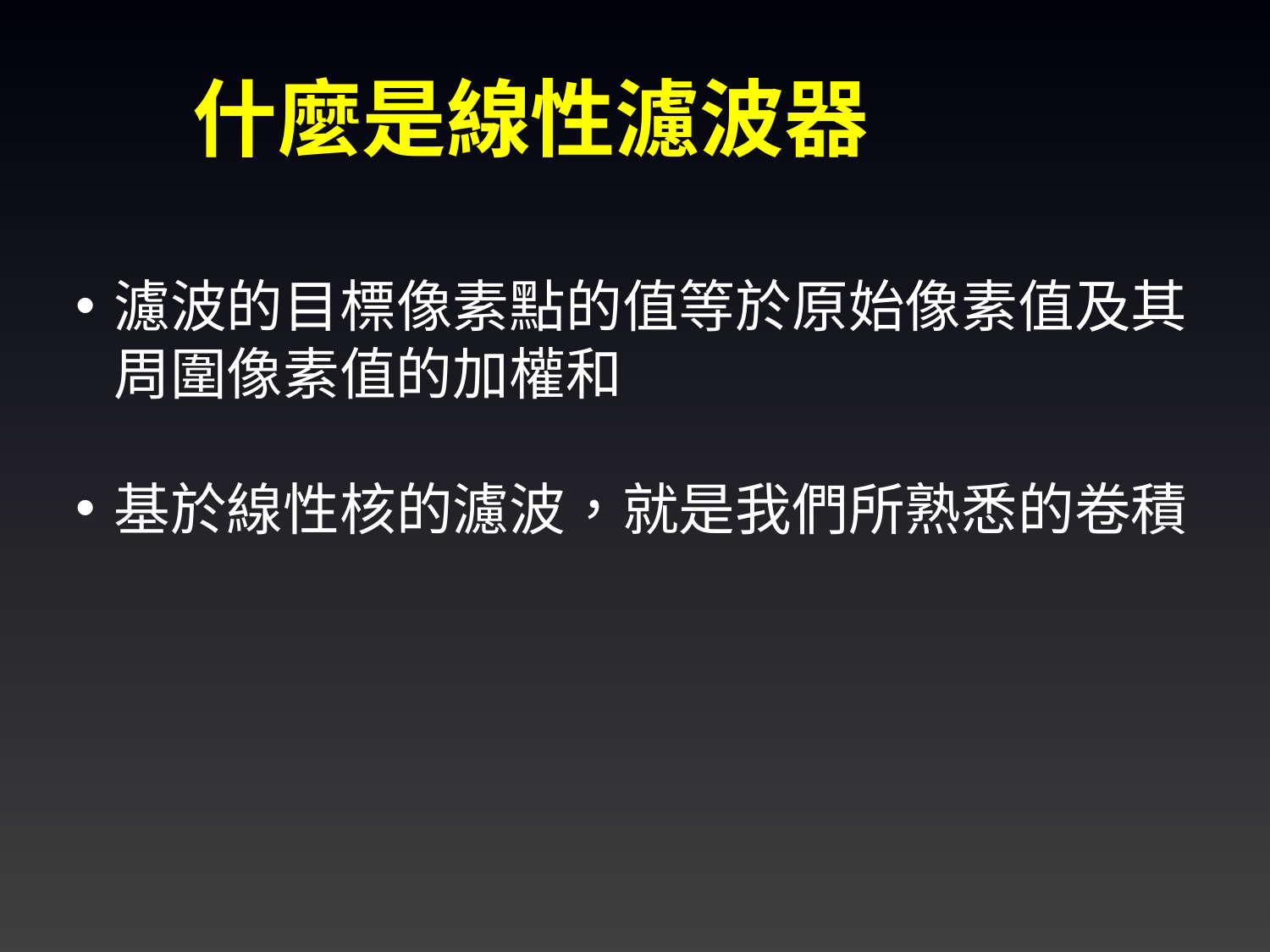

什麼是線性濾波器
濾波的目標像素點的值等於原始像素值及其周圍像素值的加權和

基於線性核的濾波，就是我們所熟悉的卷積